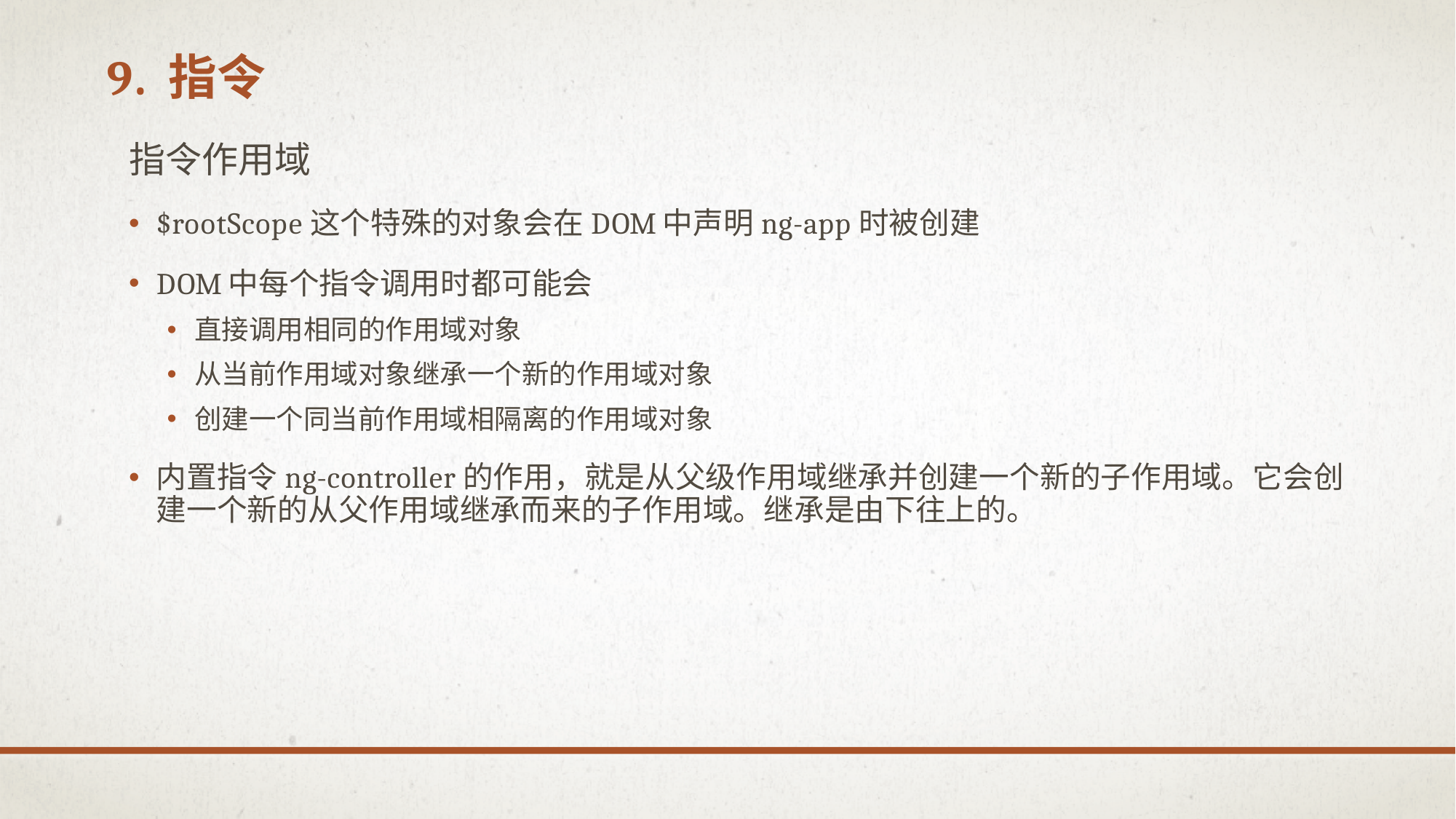

# 9. 指令
指令作用域
$rootScope这个特殊的对象会在DOM中声明ng-app时被创建
DOM中每个指令调用时都可能会
直接调用相同的作用域对象
从当前作用域对象继承一个新的作用域对象
创建一个同当前作用域相隔离的作用域对象
内置指令ng-controller的作用，就是从父级作用域继承并创建一个新的子作用域。它会创
建一个新的从父作用域继承而来的子作用域。继承是由下往上的。